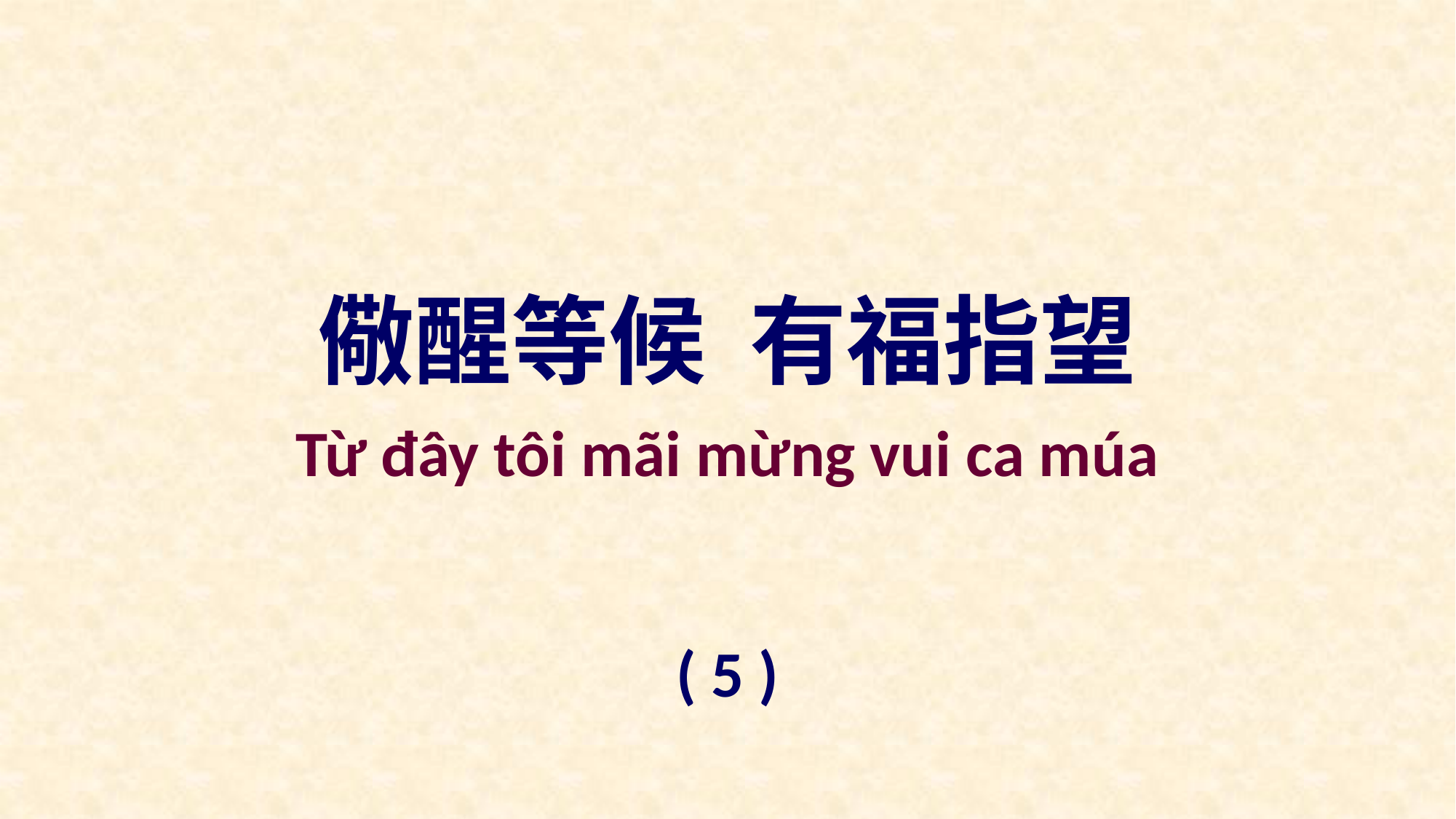

儆醒等候  有福指望
Từ đây tôi mãi mừng vui ca múa
( 5 )